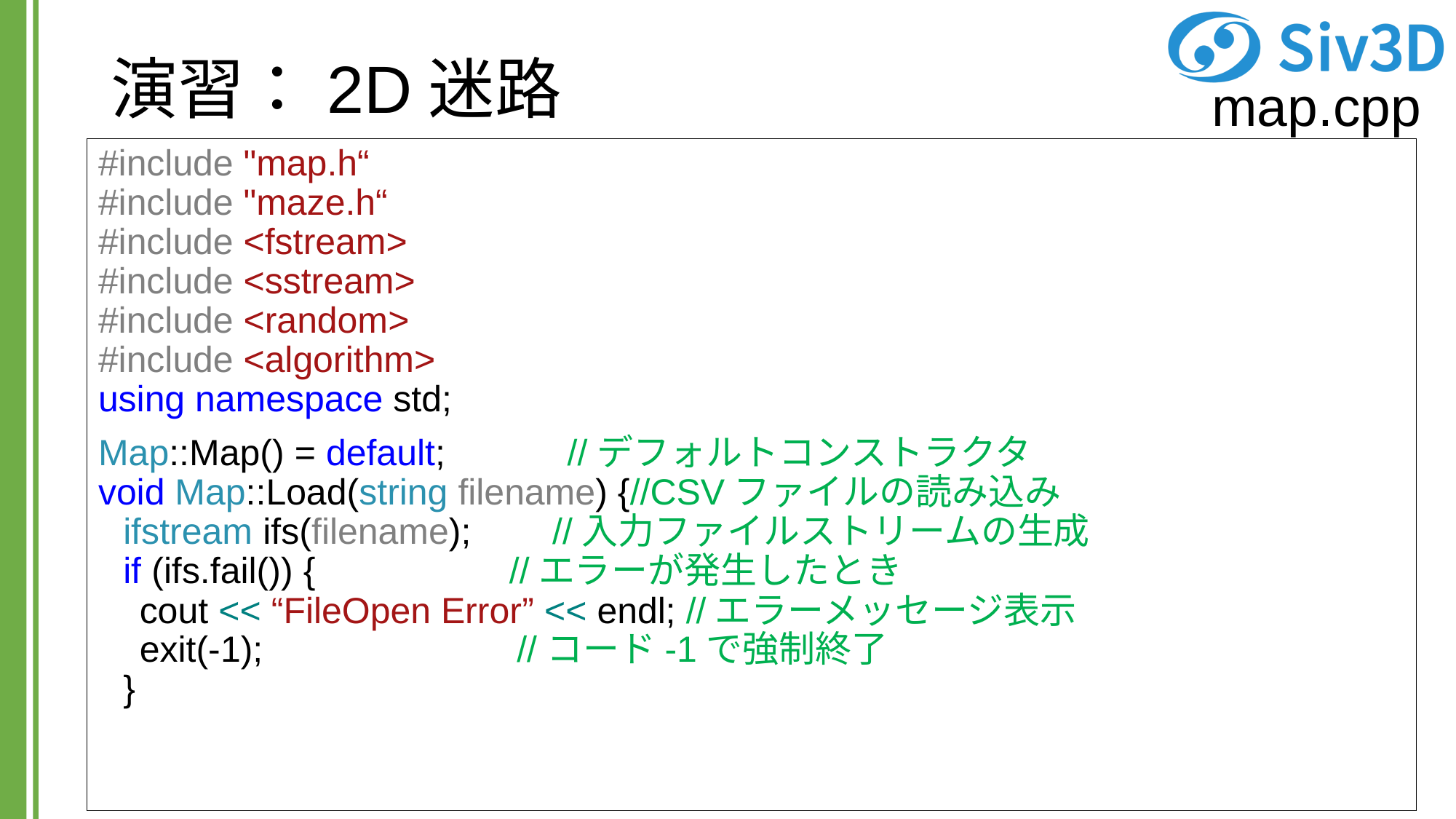

# 演習：2D迷路
map.cpp
#include "map.h“
#include "maze.h“
#include <fstream>
#include <sstream>
#include <random>
#include <algorithm>
using namespace std;
Map::Map() = default;            //デフォルトコンストラクタ
void Map::Load(string filename) {//CSVファイルの読み込み
  ifstream ifs(filename);        //入力ファイルストリームの生成
  if (ifs.fail()) {                   //エラーが発生したとき
    cout << “FileOpen Error” << endl; //エラーメッセージ表示
    exit(-1);                         //コード-1で強制終了
  }